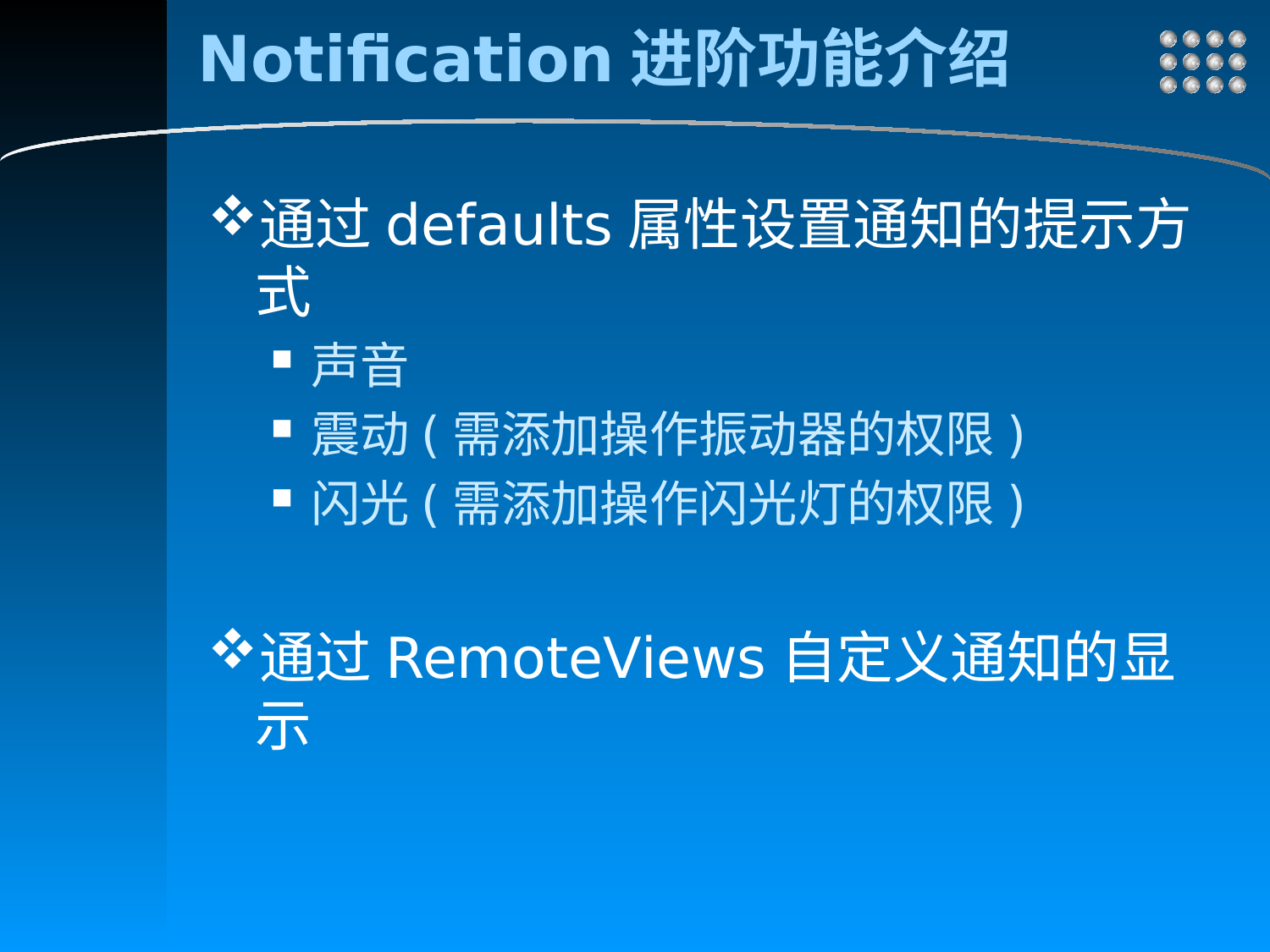

# Notification进阶功能介绍
通过defaults属性设置通知的提示方式
声音
震动(需添加操作振动器的权限)
闪光(需添加操作闪光灯的权限)

通过RemoteViews自定义通知的显示